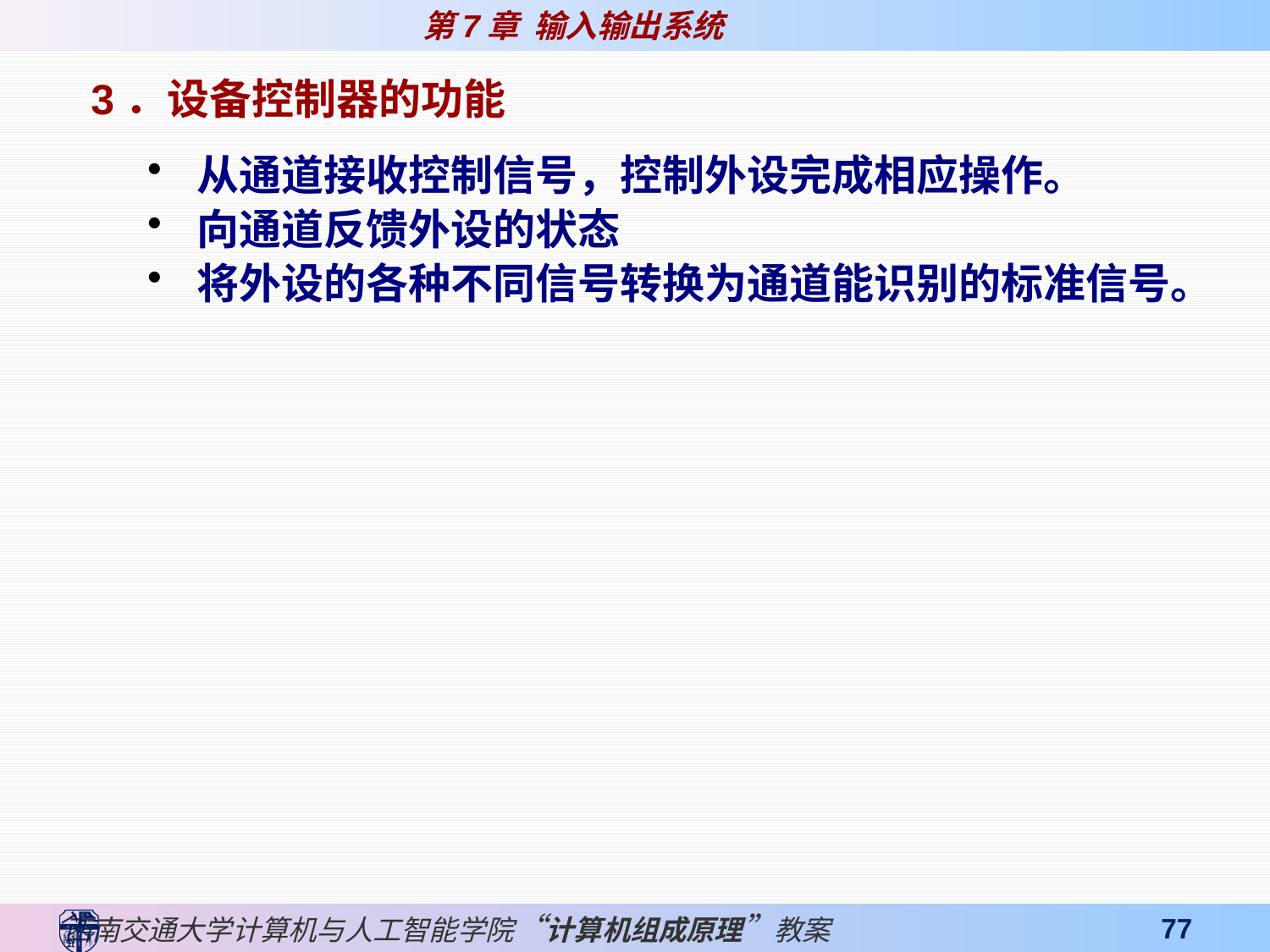

3．设备控制器的功能
从通道接收控制信号，控制外设完成相应操作。
向通道反馈外设的状态
将外设的各种不同信号转换为通道能识别的标准信号。